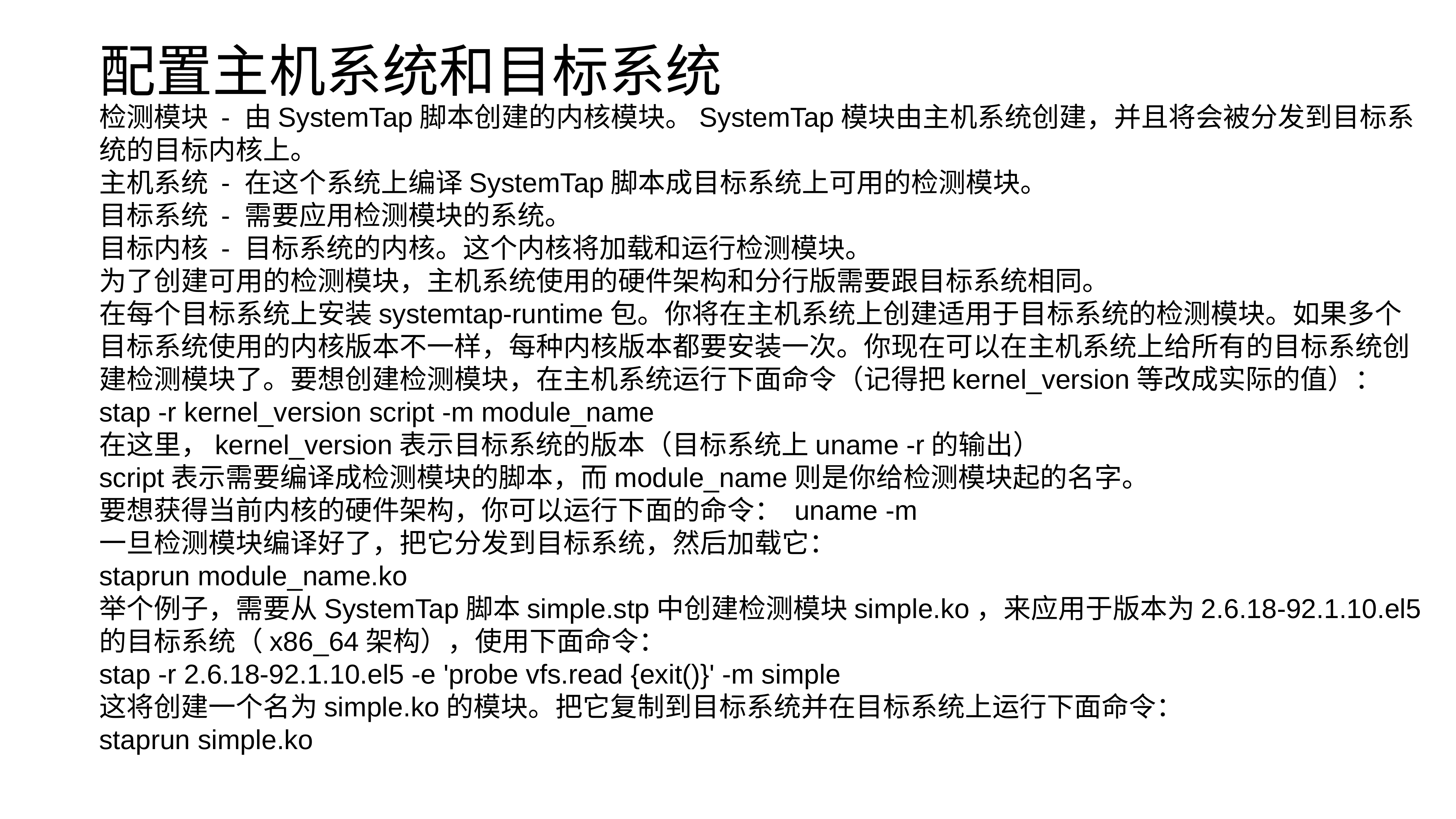

配置主机系统和目标系统
检测模块 - 由SystemTap脚本创建的内核模块。SystemTap模块由主机系统创建，并且将会被分发到目标系统的目标内核上。
主机系统 - 在这个系统上编译SystemTap脚本成目标系统上可用的检测模块。
目标系统 - 需要应用检测模块的系统。
目标内核 - 目标系统的内核。这个内核将加载和运行检测模块。
为了创建可用的检测模块，主机系统使用的硬件架构和分行版需要跟目标系统相同。
在每个目标系统上安装systemtap-runtime包。你将在主机系统上创建适用于目标系统的检测模块。如果多个目标系统使用的内核版本不一样，每种内核版本都要安装一次。你现在可以在主机系统上给所有的目标系统创建检测模块了。要想创建检测模块，在主机系统运行下面命令（记得把kernel_version等改成实际的值）：
stap -r kernel_version script -m module_name
在这里，kernel_version表示目标系统的版本（目标系统上uname -r的输出）
script表示需要编译成检测模块的脚本，而module_name则是你给检测模块起的名字。
要想获得当前内核的硬件架构，你可以运行下面的命令： uname -m
一旦检测模块编译好了，把它分发到目标系统，然后加载它：
staprun module_name.ko
举个例子，需要从SystemTap脚本simple.stp中创建检测模块simple.ko，来应用于版本为2.6.18-92.1.10.el5的目标系统（x86_64架构），使用下面命令：
stap -r 2.6.18-92.1.10.el5 -e 'probe vfs.read {exit()}' -m simple
这将创建一个名为simple.ko的模块。把它复制到目标系统并在目标系统上运行下面命令：
staprun simple.ko